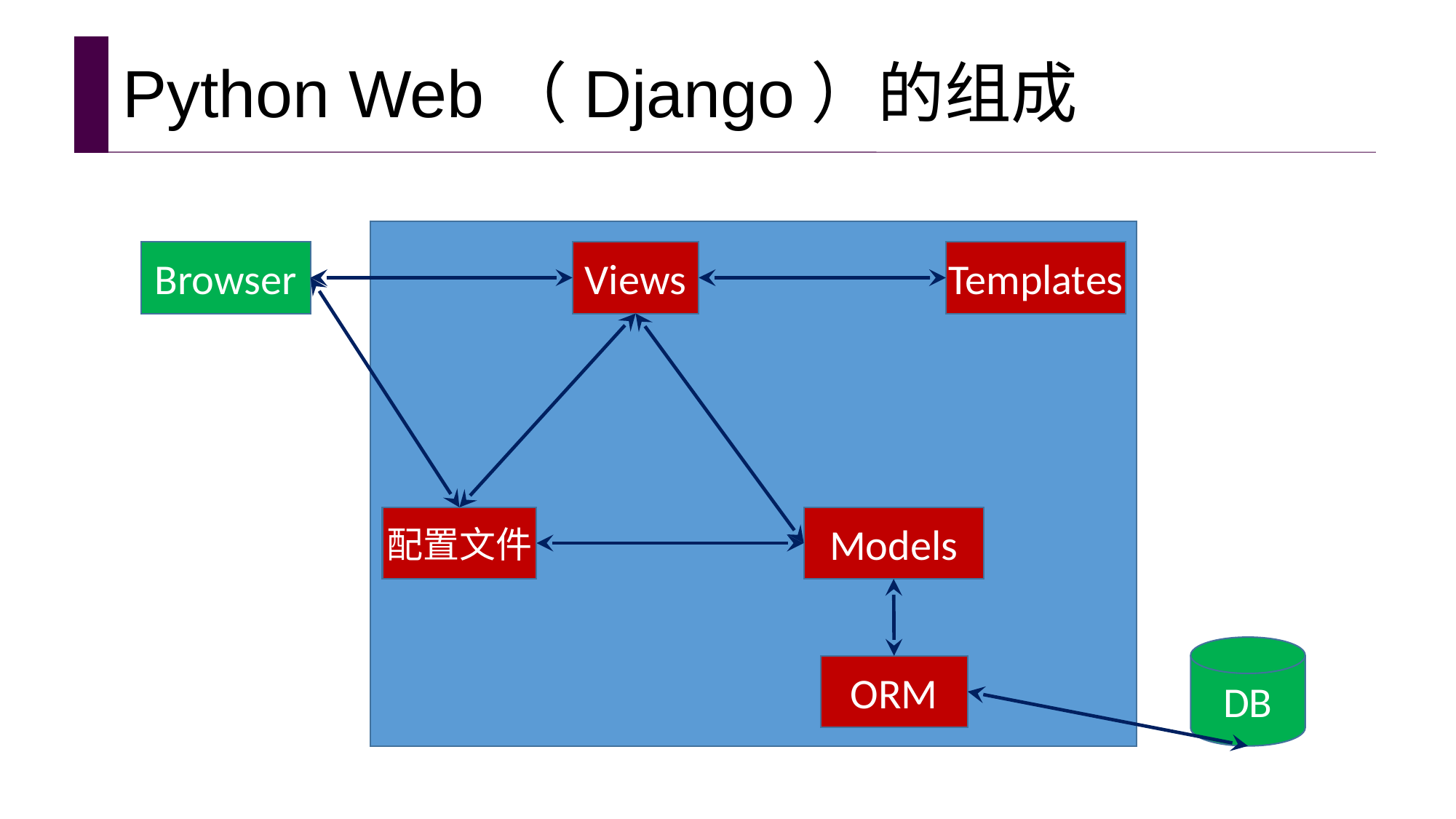

# Python Web（Django）的组成

Browser
Views
Templates
配置文件
Models
DB
ORM